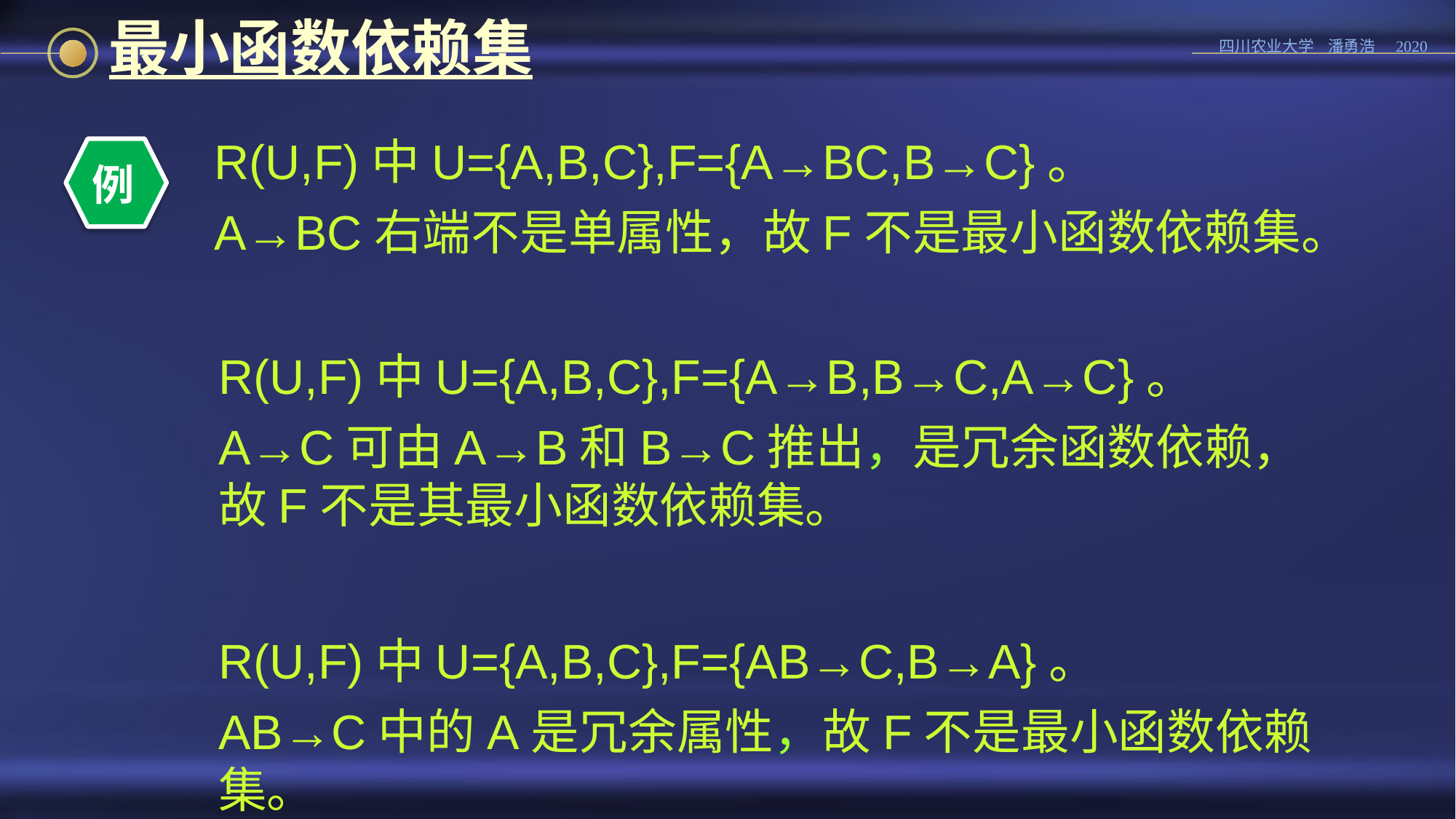

# 最小函数依赖集
R(U,F)中U={A,B,C},F={A→BC,B→C}。
A→BC右端不是单属性，故F不是最小函数依赖集。
例
R(U,F)中U={A,B,C},F={A→B,B→C,A→C}。
A→C可由A→B和B→C推出，是冗余函数依赖，故F不是其最小函数依赖集。
R(U,F)中U={A,B,C},F={AB→C,B→A}。
AB→C中的A是冗余属性，故F不是最小函数依赖集。